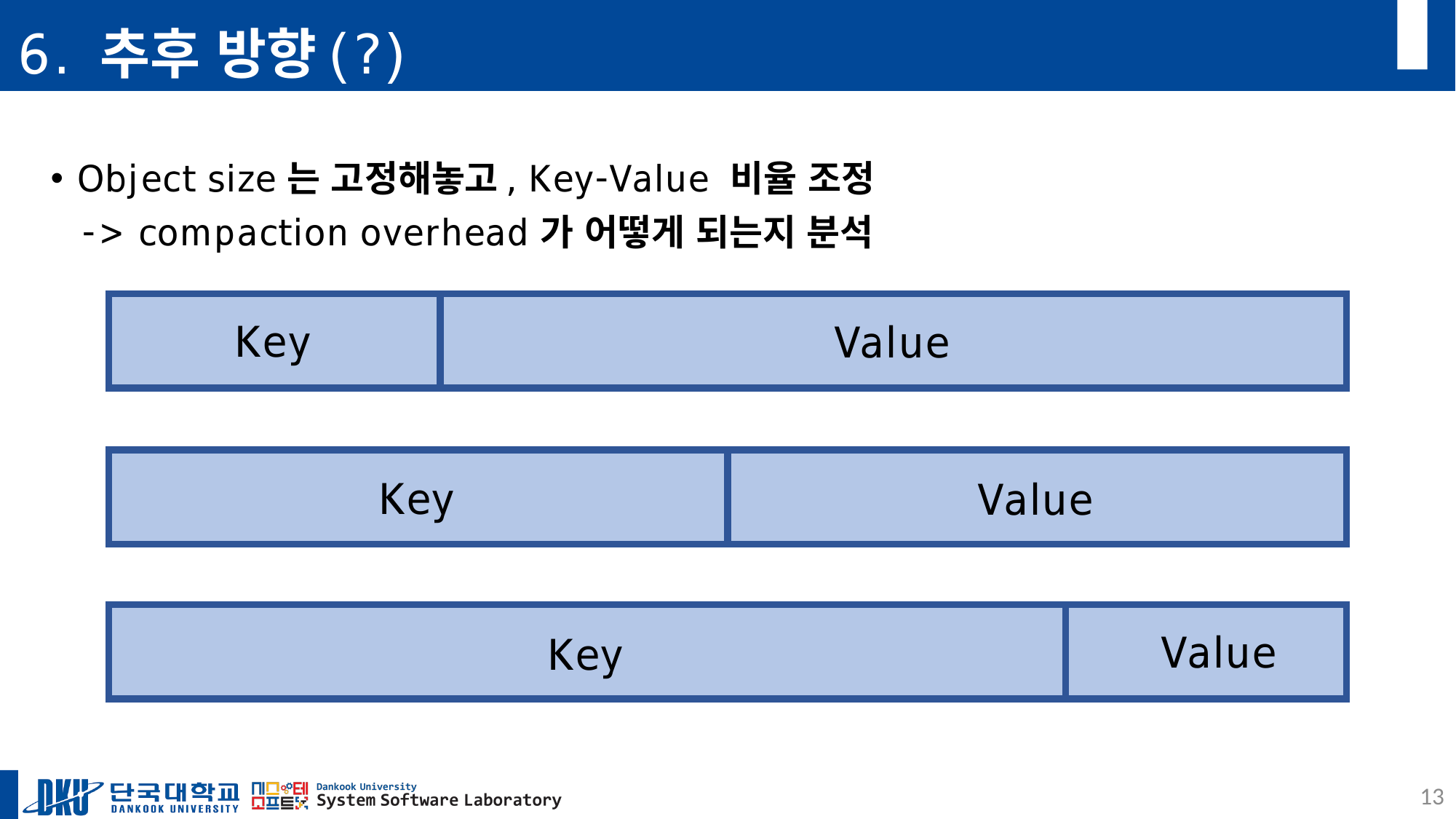

# 6. 추후 방향(?)
Object size는 고정해놓고, Key-Value 비율 조정
   -> compaction overhead가 어떻게 되는지 분석

Key
Value

Key
Value

Value
Key
13